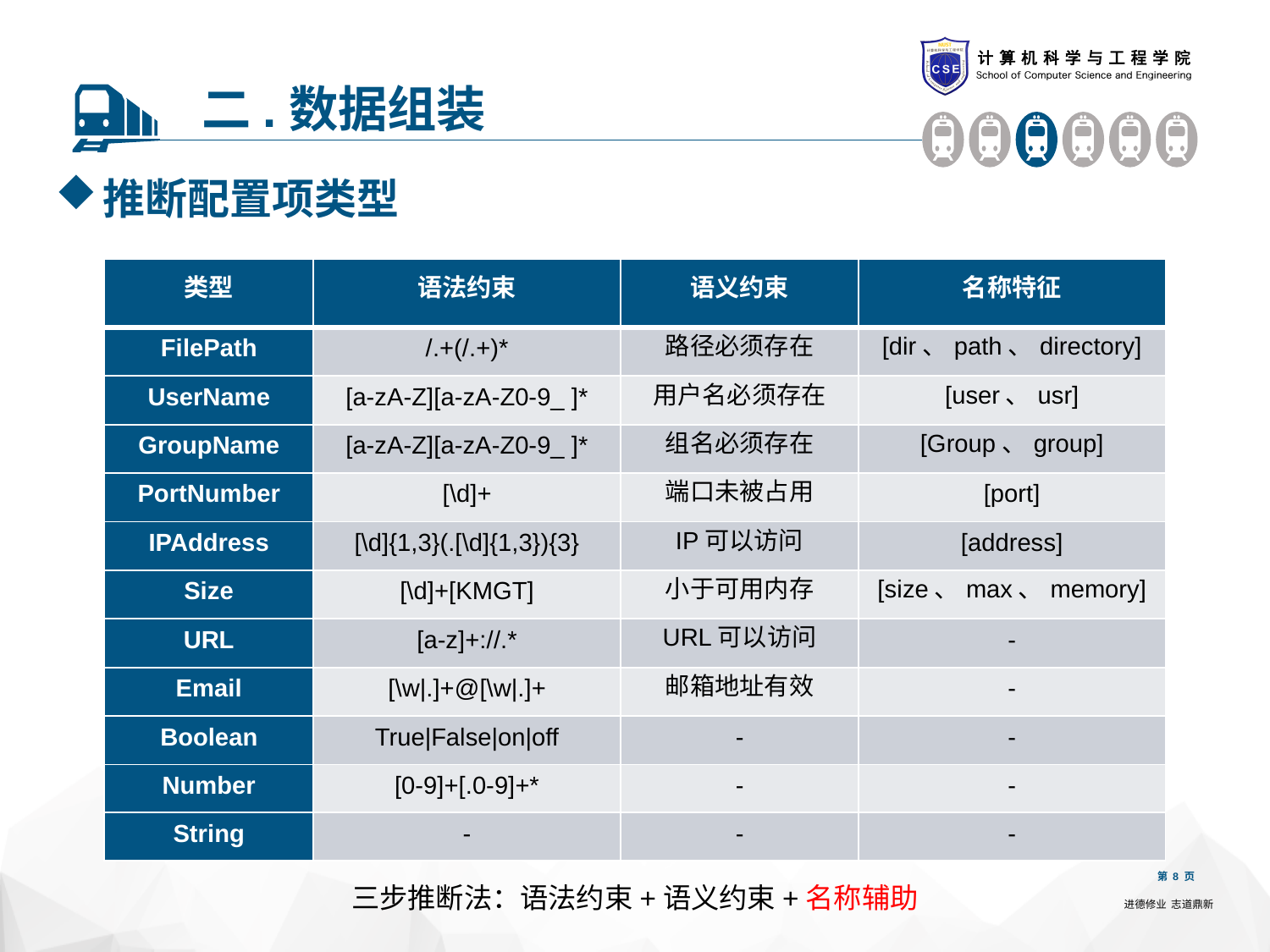

二.数据组装
推断配置项类型
| 类型 | 语法约束 | 语义约束 | 名称特征 |
| --- | --- | --- | --- |
| FilePath | /.+(/.+)\* | 路径必须存在 | [dir、path、directory] |
| UserName | [a-zA-Z][a-zA-Z0-9\_ ]\* | 用户名必须存在 | [user、usr] |
| GroupName | [a-zA-Z][a-zA-Z0-9\_ ]\* | 组名必须存在 | [Group、group] |
| PortNumber | [\d]+ | 端口未被占用 | [port] |
| IPAddress | [\d]{1,3}(.[\d]{1,3}){3} | IP可以访问 | [address] |
| Size | [\d]+[KMGT] | 小于可用内存 | [size、max、memory] |
| URL | [a-z]+://.\* | URL可以访问 | - |
| Email | [\w|.]+@[\w|.]+ | 邮箱地址有效 | - |
| Boolean | True|False|on|off | - | - |
| Number | [0-9]+[.0-9]+\* | - | - |
| String | - | - | - |
第 8 页
三步推断法：语法约束+语义约束+名称辅助
进德修业  志道鼎新